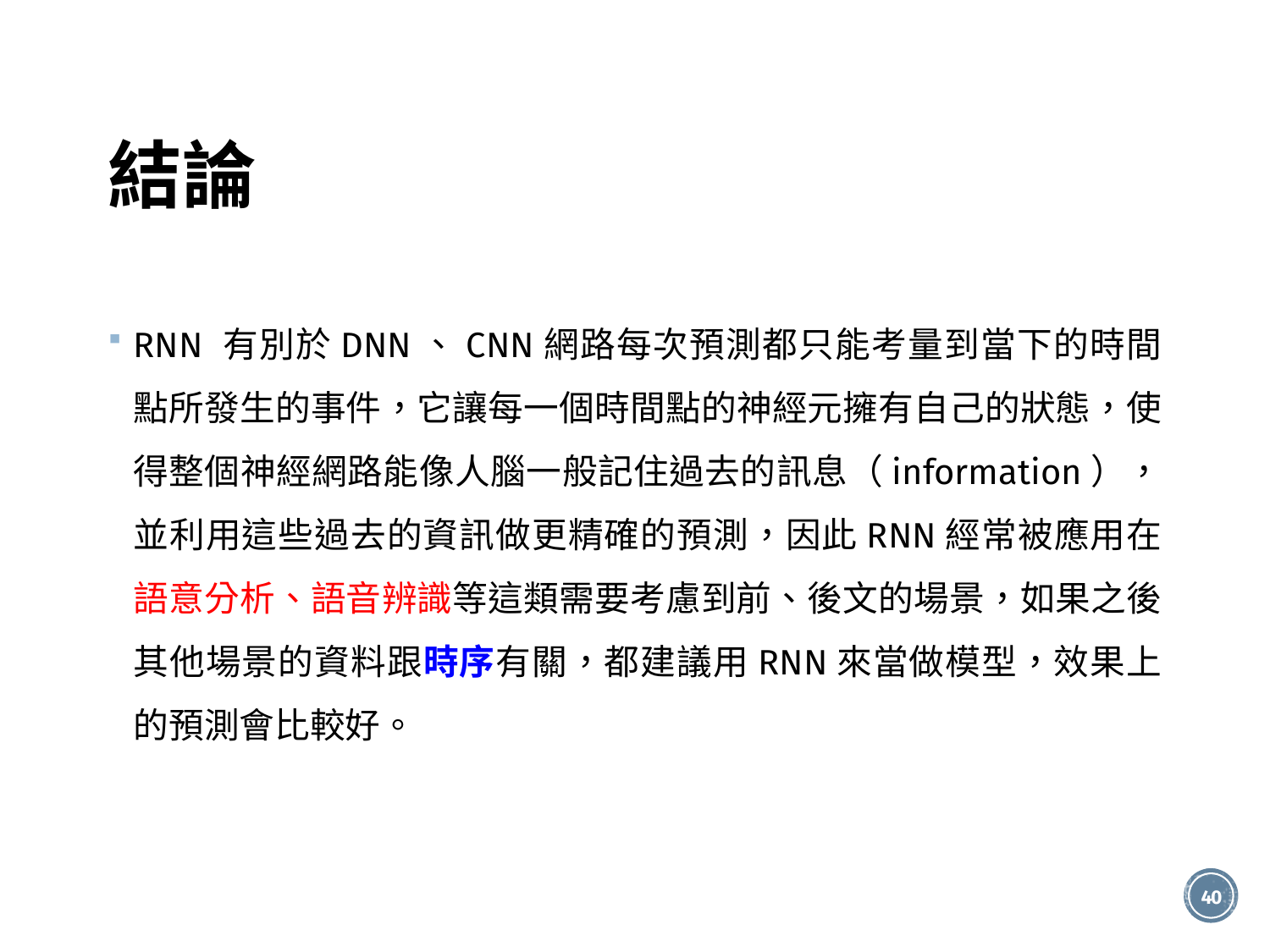

# 結論
RNN 有別於DNN、CNN網路每次預測都只能考量到當下的時間點所發生的事件，它讓每一個時間點的神經元擁有自己的狀態，使得整個神經網路能像人腦一般記住過去的訊息（information），並利用這些過去的資訊做更精確的預測，因此RNN經常被應用在語意分析、語音辨識等這類需要考慮到前、後文的場景，如果之後其他場景的資料跟時序有關，都建議用RNN來當做模型，效果上的預測會比較好。
40